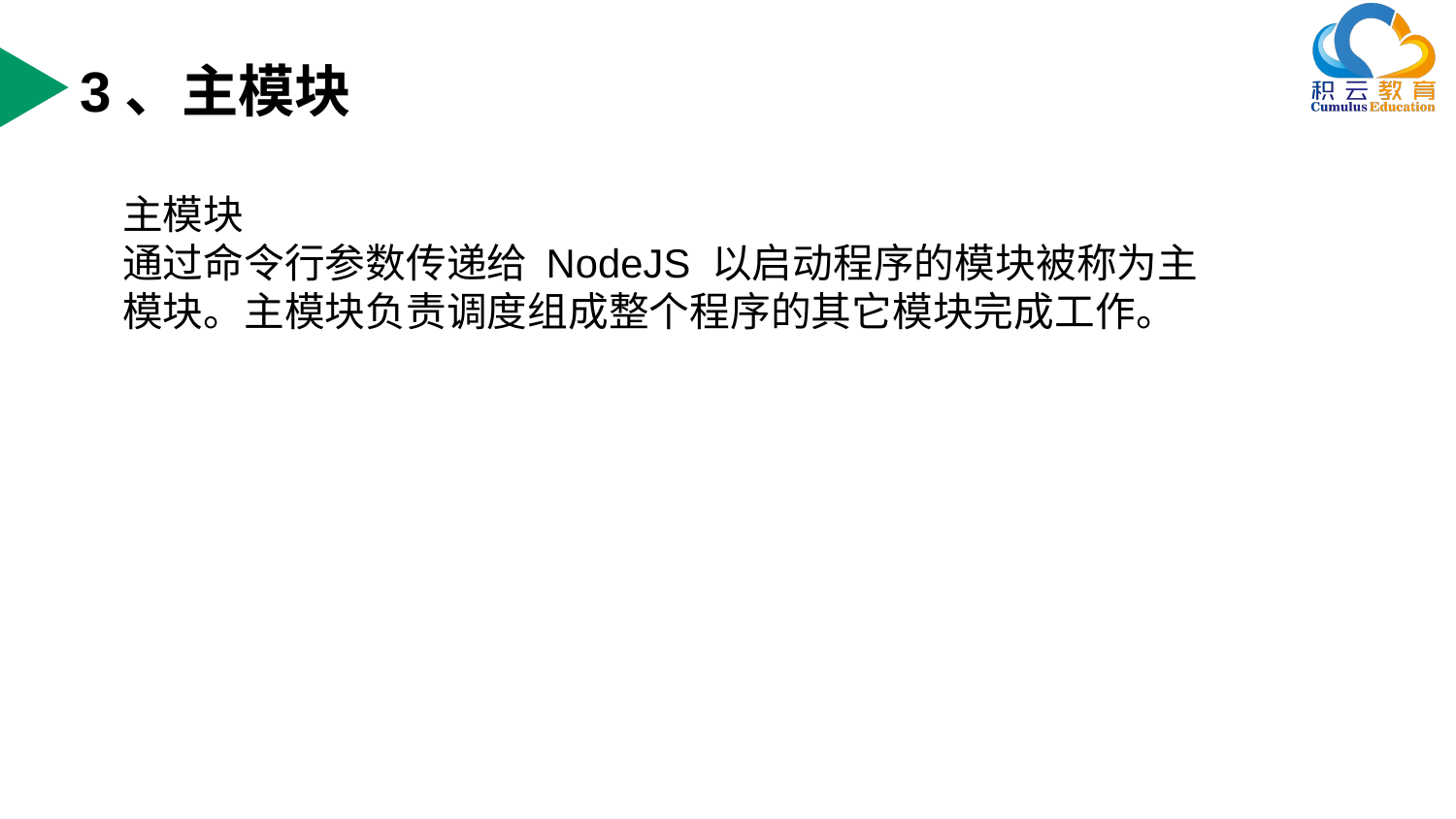

3、主模块
主模块
通过命令行参数传递给 NodeJS 以启动程序的模块被称为主模块。主模块负责调度组成整个程序的其它模块完成工作。